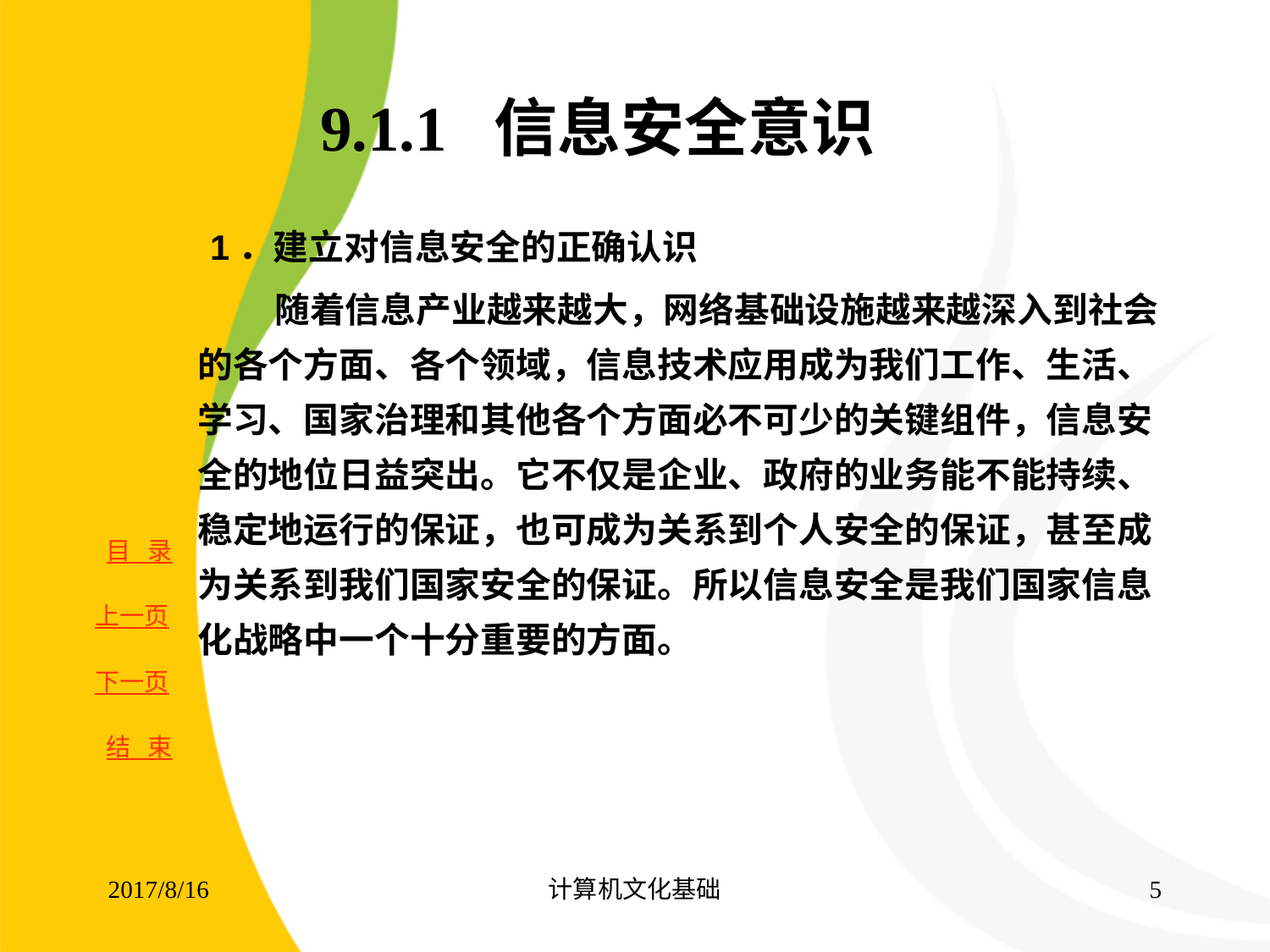

# 9.1.1  信息安全意识
1．建立对信息安全的正确认识
       随着信息产业越来越大，网络基础设施越来越深入到社会的各个方面、各个领域，信息技术应用成为我们工作、生活、学习、国家治理和其他各个方面必不可少的关键组件，信息安全的地位日益突出。它不仅是企业、政府的业务能不能持续、稳定地运行的保证，也可成为关系到个人安全的保证，甚至成为关系到我们国家安全的保证。所以信息安全是我们国家信息化战略中一个十分重要的方面。
2017/8/16
计算机文化基础
5